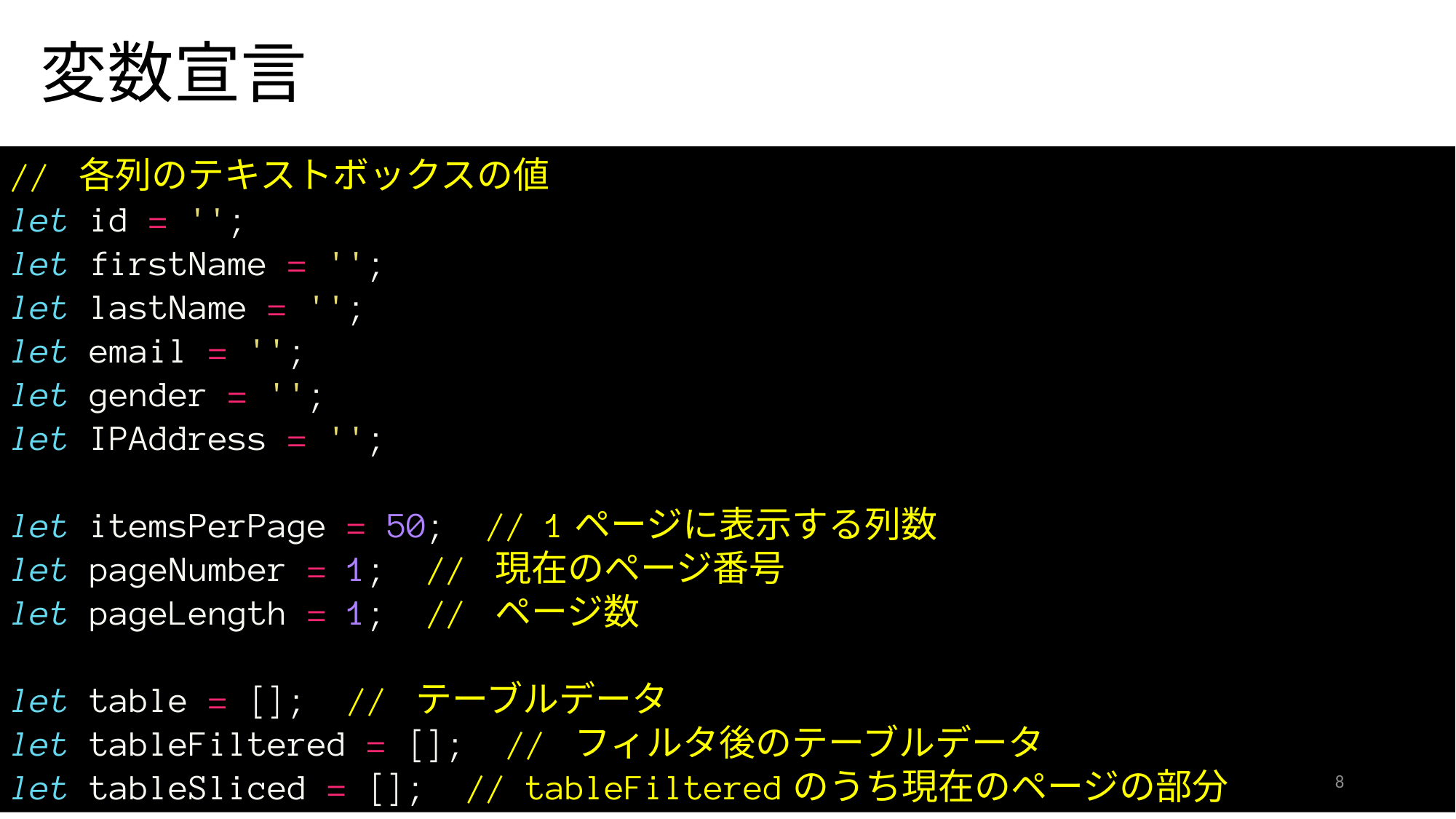

# 変数宣言
// 各列のテキストボックスの値
let id = '';
let firstName = '';
let lastName = '';
let email = '';
let gender = '';
let IPAddress = '';
let itemsPerPage = 50;  // 1ページに表示する列数
let pageNumber = 1;  // 現在のページ番号
let pageLength = 1;  // ページ数
let table = [];  // テーブルデータ
let tableFiltered = [];  // フィルタ後のテーブルデータ
let tableSliced = [];  // tableFilteredのうち現在のページの部分
8